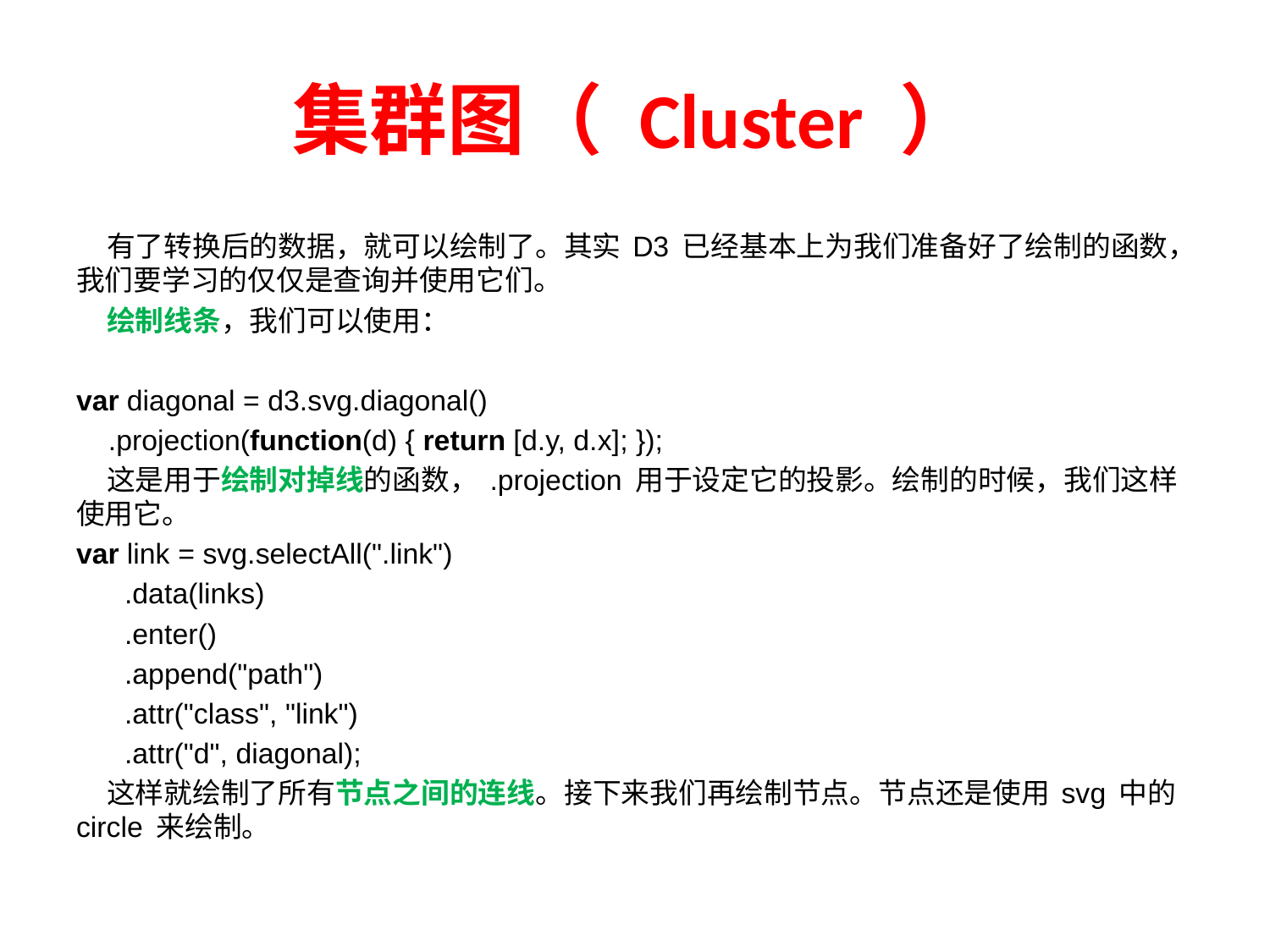

# 集群图（ Cluster ）
    有了转换后的数据，就可以绘制了。其实 D3 已经基本上为我们准备好了绘制的函数，我们要学习的仅仅是查询并使用它们。
    绘制线条，我们可以使用：

var diagonal = d3.svg.diagonal()
    .projection(function(d) { return [d.y, d.x]; });
    这是用于绘制对掉线的函数， .projection 用于设定它的投影。绘制的时候，我们这样使用它。
var link = svg.selectAll(".link")
      .data(links)
      .enter()
      .append("path")
      .attr("class", "link")
      .attr("d", diagonal);
    这样就绘制了所有节点之间的连线。接下来我们再绘制节点。节点还是使用 svg 中的 circle 来绘制。